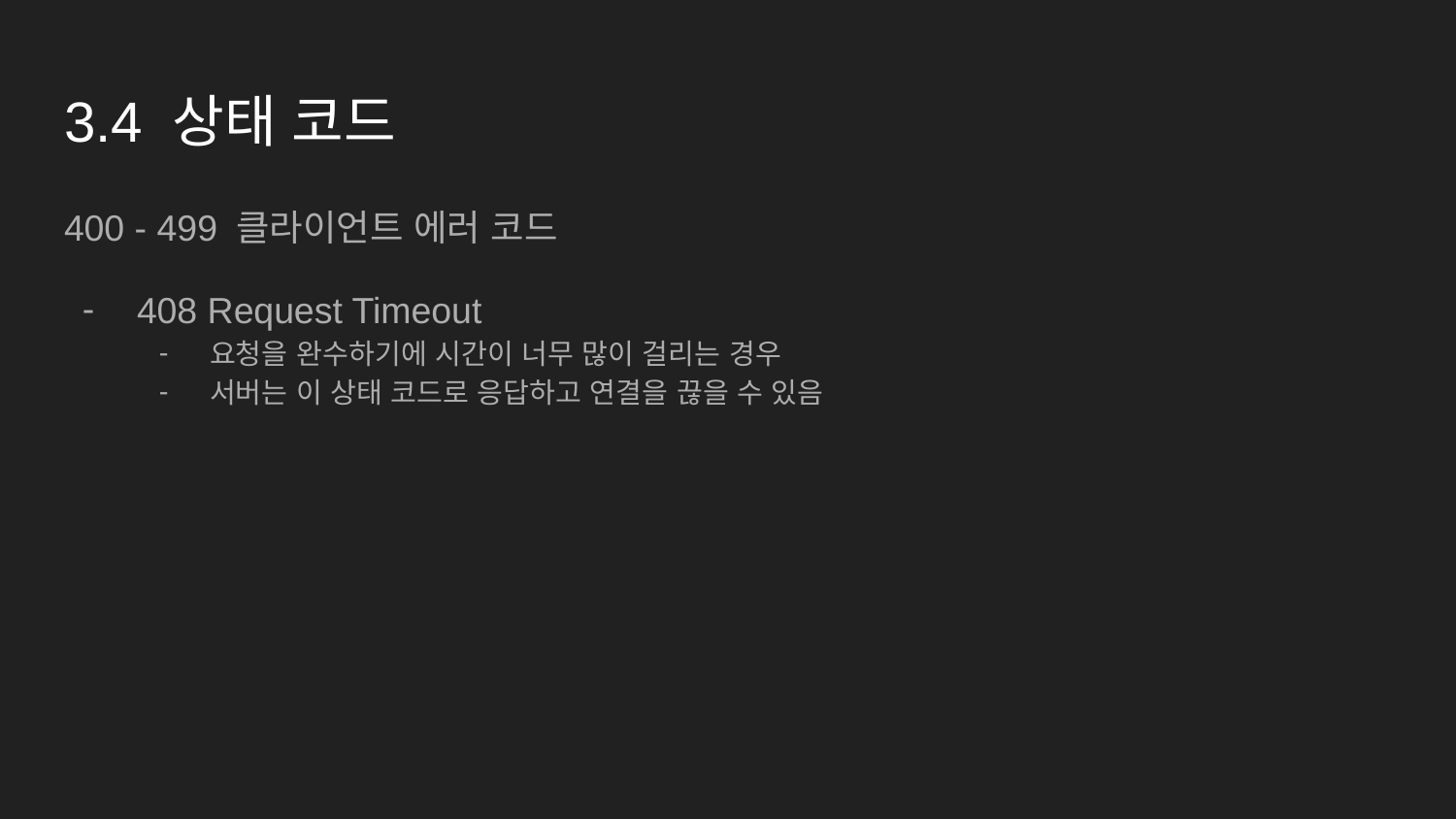

# 3.4 상태 코드
400 - 499 클라이언트 에러 코드
408 Request Timeout
요청을 완수하기에 시간이 너무 많이 걸리는 경우
서버는 이 상태 코드로 응답하고 연결을 끊을 수 있음